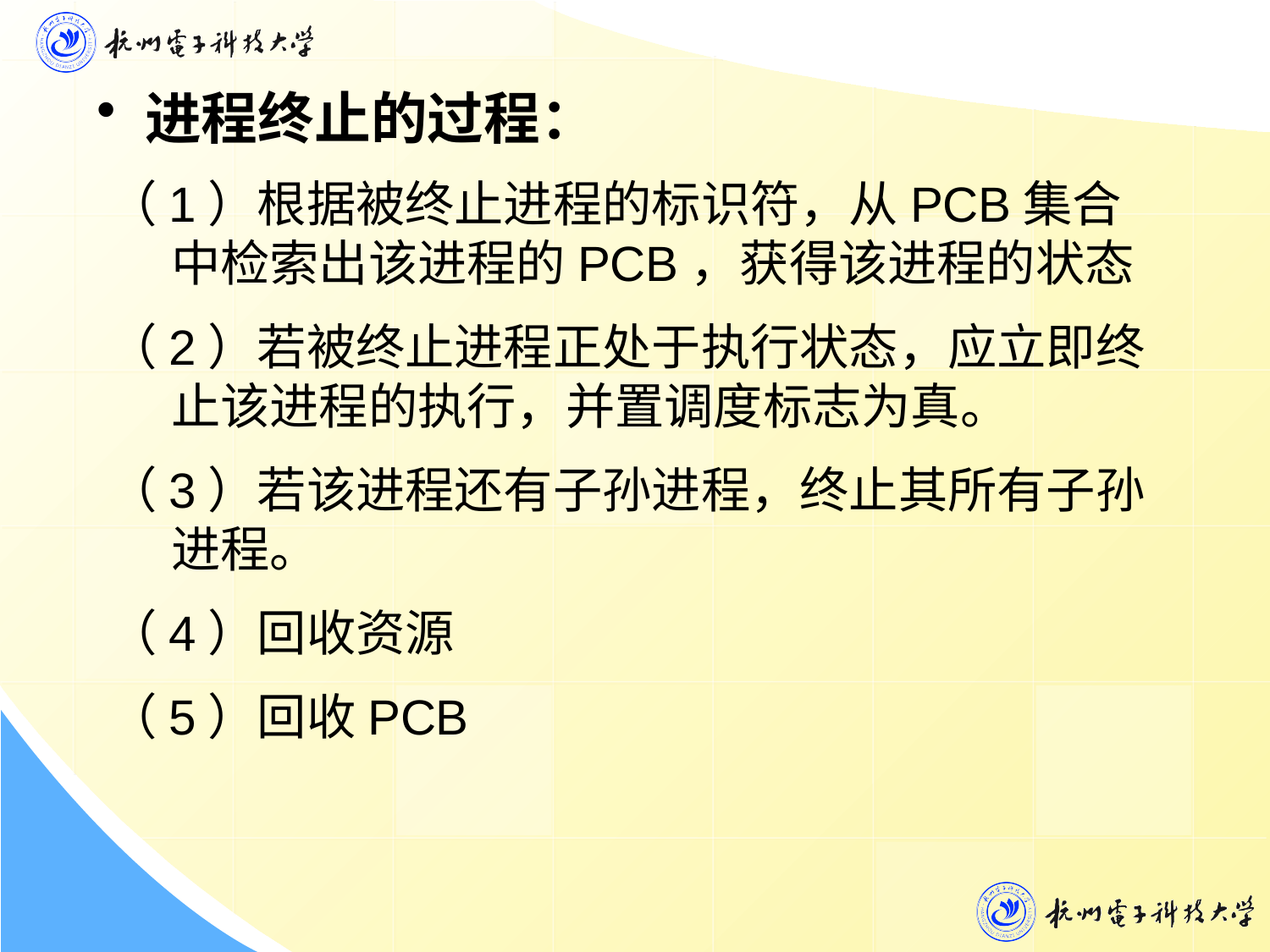

进程终止的过程：
（1）根据被终止进程的标识符，从PCB集合中检索出该进程的PCB，获得该进程的状态
（2）若被终止进程正处于执行状态，应立即终止该进程的执行，并置调度标志为真。
（3）若该进程还有子孙进程，终止其所有子孙进程。
（4）回收资源
（5）回收PCB